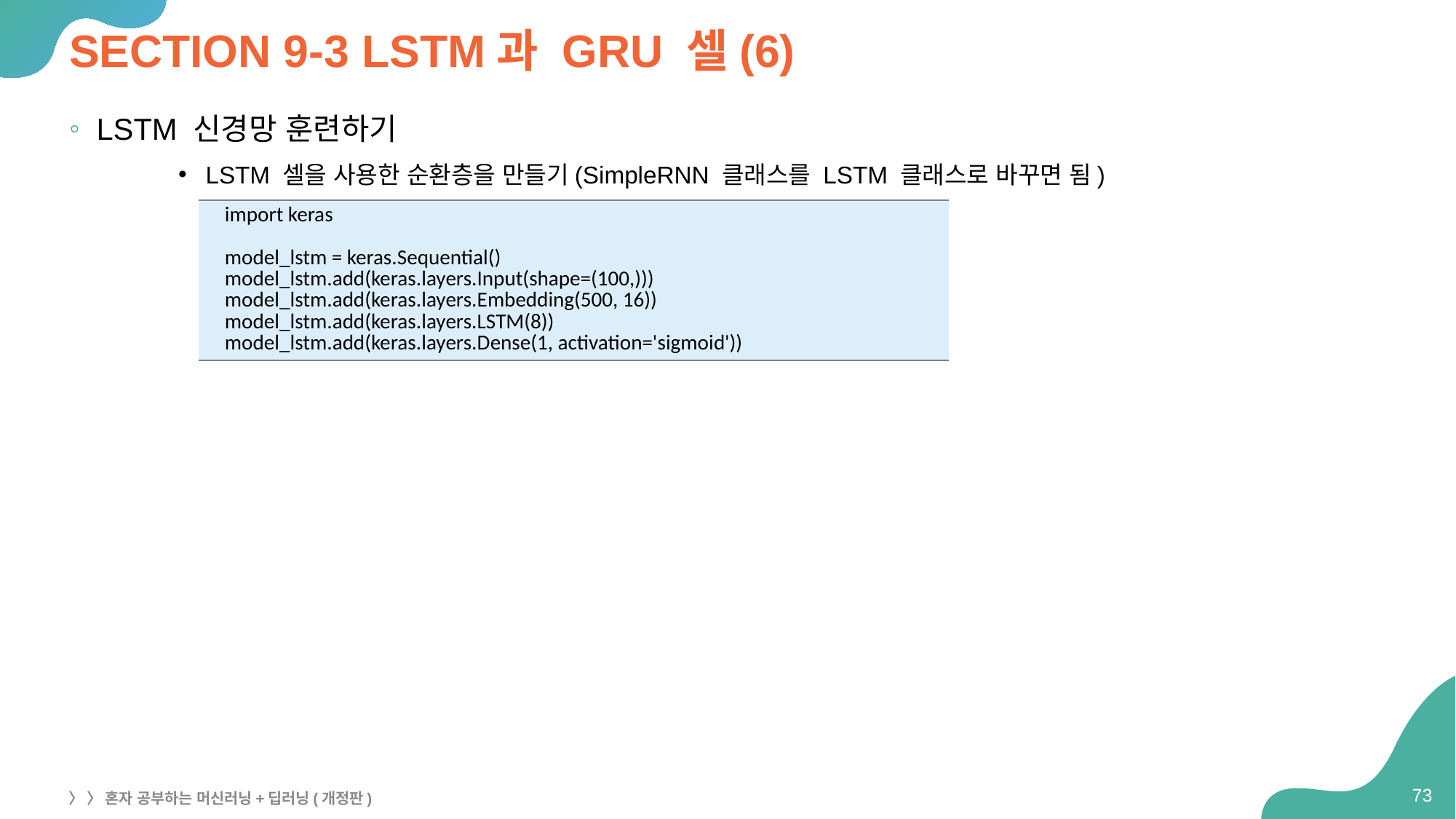

# SECTION 9-3 LSTM과 GRU 셀(6)
LSTM 신경망 훈련하기
LSTM 셀을 사용한 순환층을 만들기(SimpleRNN 클래스를 LSTM 클래스로 바꾸면 됨)
| import keras model\_lstm = keras.Sequential() model\_lstm.add(keras.layers.Input(shape=(100,))) model\_lstm.add(keras.layers.Embedding(500, 16)) model\_lstm.add(keras.layers.LSTM(8)) model\_lstm.add(keras.layers.Dense(1, activation='sigmoid')) |
| --- |
73
〉 〉 혼자 공부하는 머신러닝+딥러닝(개정판)